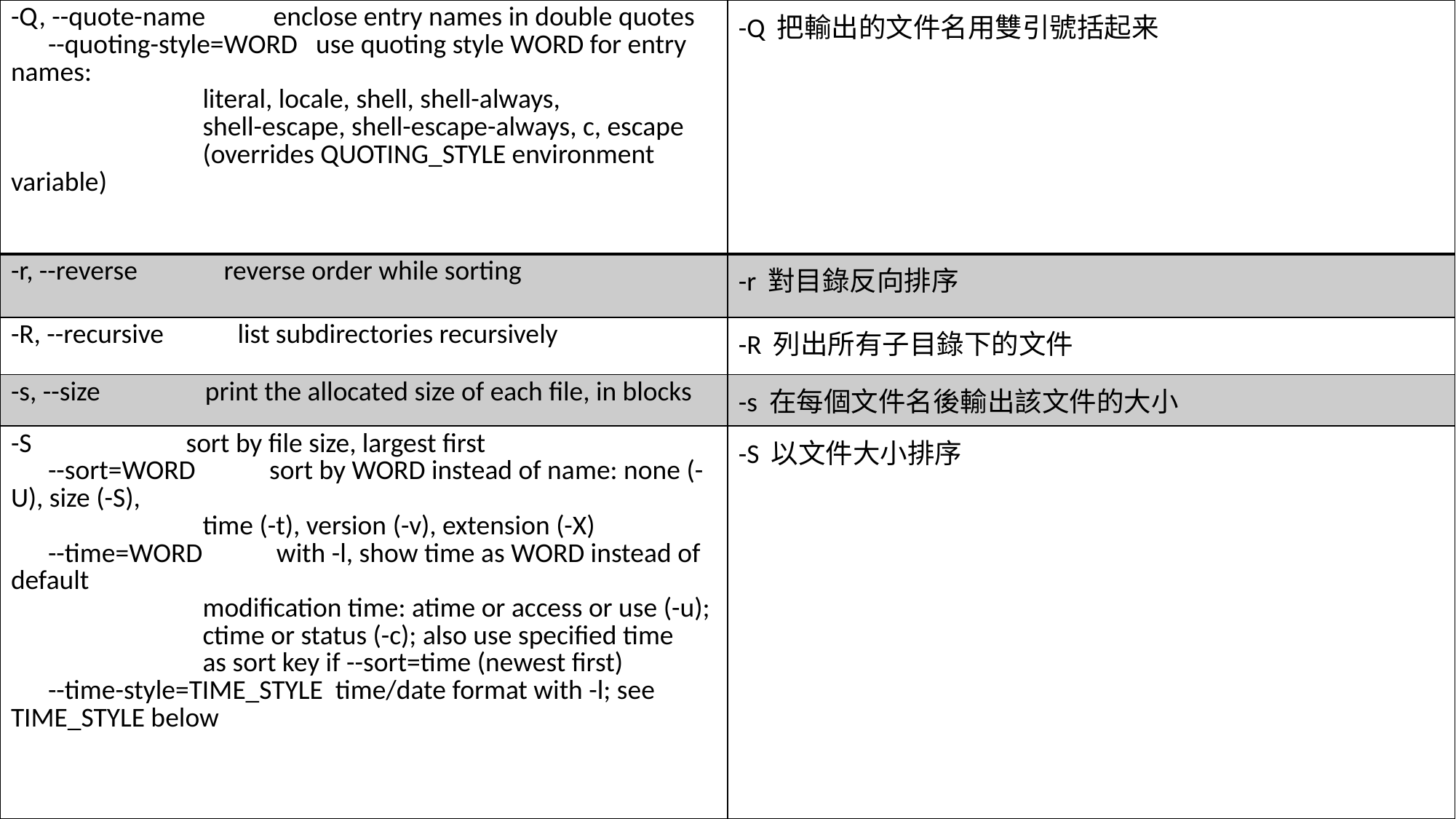

| -Q, --quote-name enclose entry names in double quotes --quoting-style=WORD use quoting style WORD for entry names: literal, locale, shell, shell-always, shell-escape, shell-escape-always, c, escape (overrides QUOTING\_STYLE environment variable) | -Q 把輸出的文件名用雙引號括起来 |
| --- | --- |
| -r, --reverse reverse order while sorting | -r 對目錄反向排序 |
| -R, --recursive list subdirectories recursively | -R 列出所有子目錄下的文件 |
| -s, --size print the allocated size of each file, in blocks | -s 在每個文件名後輸出該文件的大小 |
| -S sort by file size, largest first --sort=WORD sort by WORD instead of name: none (-U), size (-S), time (-t), version (-v), extension (-X) --time=WORD with -l, show time as WORD instead of default modification time: atime or access or use (-u); ctime or status (-c); also use specified time as sort key if --sort=time (newest first) --time-style=TIME\_STYLE time/date format with -l; see TIME\_STYLE below | -S 以文件大小排序 |